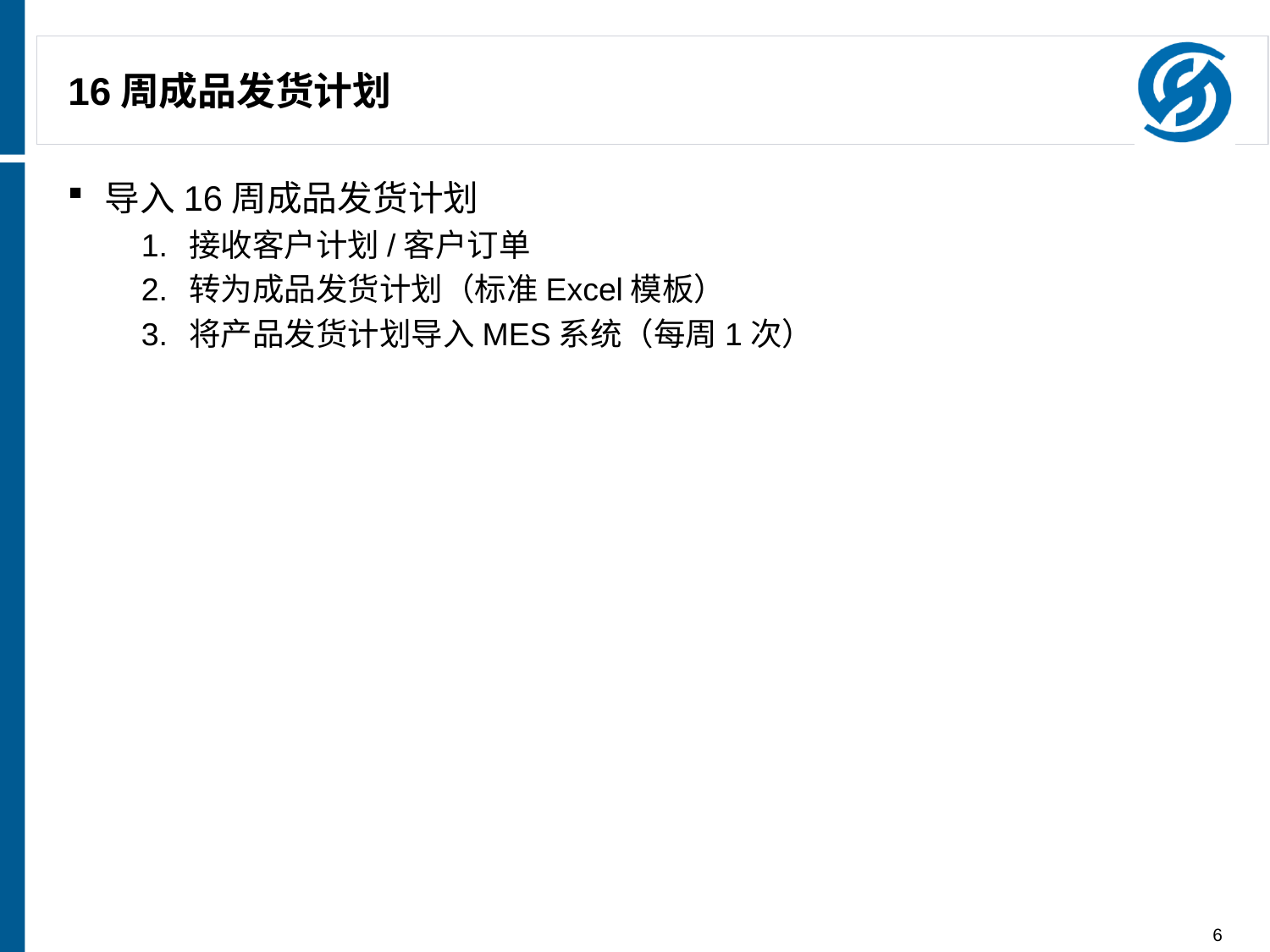

# 16周成品发货计划
导入16周成品发货计划
接收客户计划/客户订单
转为成品发货计划（标准Excel模板）
将产品发货计划导入MES系统（每周1次）

6